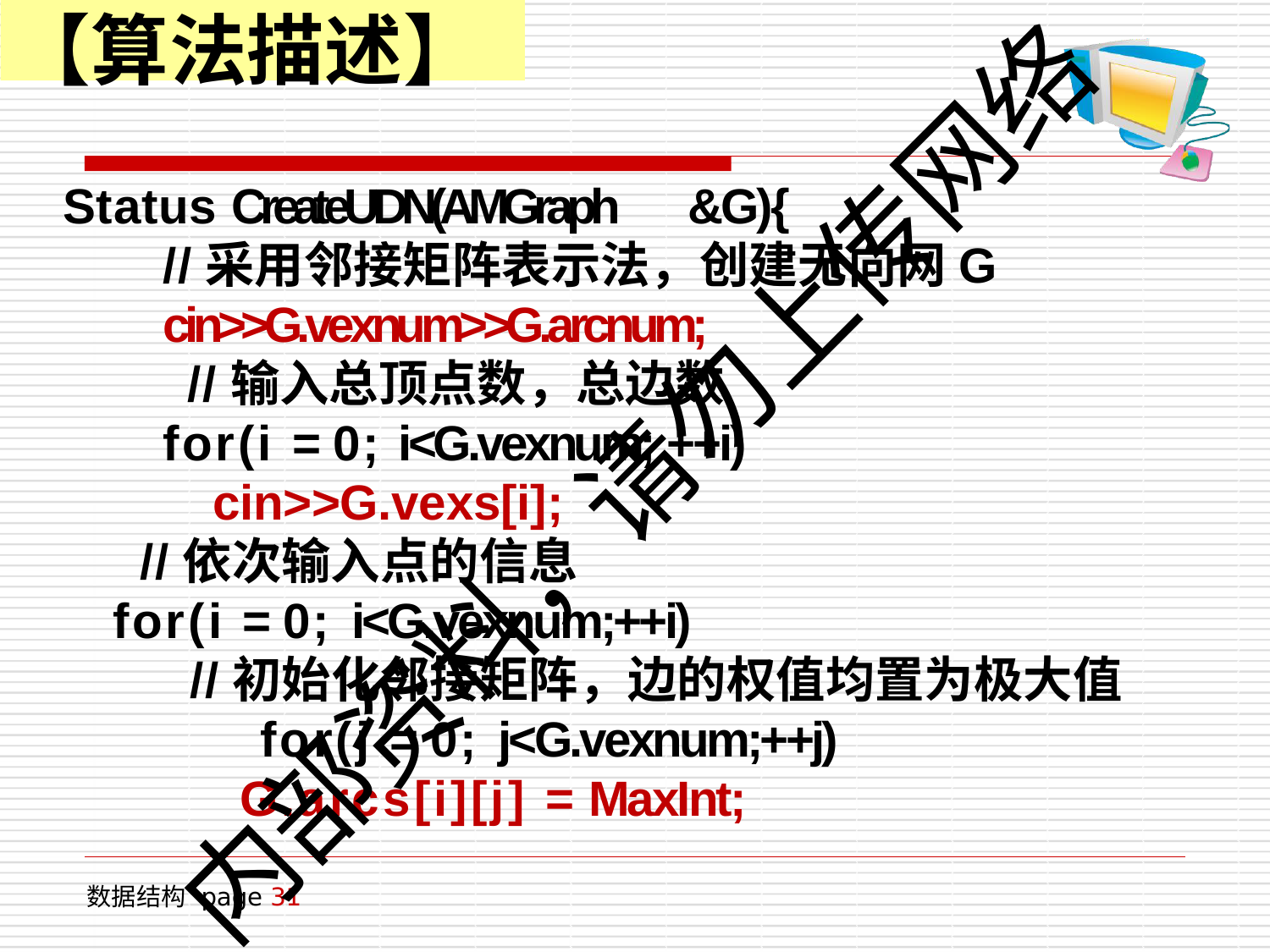

# 【算法描述】

Status CreateUDN(AMGraph	&G){
//采用邻接矩阵表示法，创建无向网G  cin>>G.vexnum>>G.arcnum;
//输入总顶点数，总边数
for(i = 0; i<G.vexnum; ++i)  cin>>G.vexs[i];
//依次输入点的信息
for(i = 0; i<G.vexnum;++i)
//初始化邻接矩阵，边的权值均置为极大值  for(j = 0; j<G.vexnum;++j)
G.arcs[i][j] = MaxInt;
内部资料，请勿上传网络

数据结构 page 31